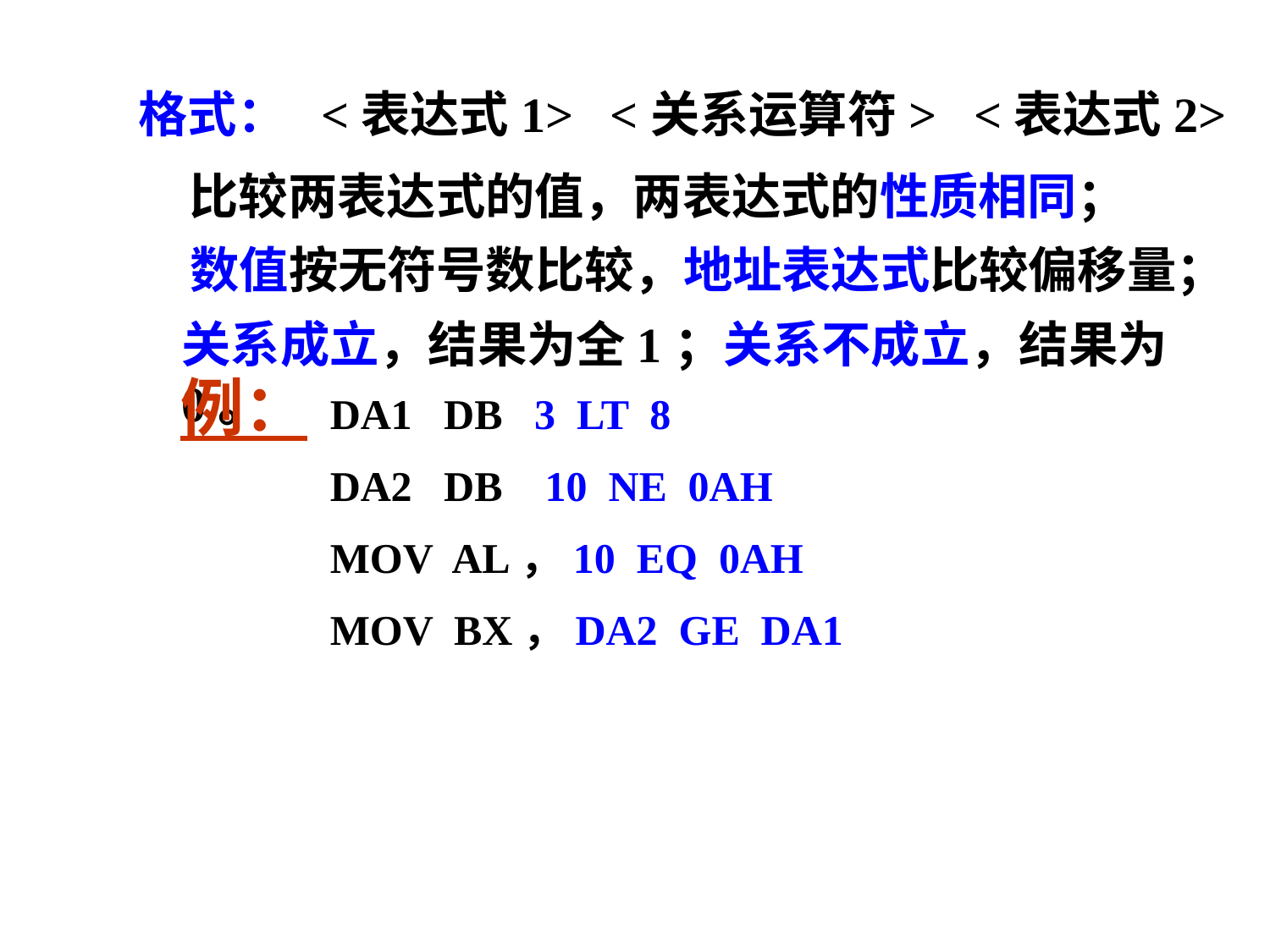

格式：  <表达式1>   <关系运算符>   <表达式2>
比较两表达式的值，两表达式的性质相同；
数值按无符号数比较，地址表达式比较偏移量；
关系成立，结果为全1；关系不成立，结果为0。
例：
DA1   DB   3  LT  8
DA2   DB    10  NE  0AH
MOV  AL，10  EQ  0AH
MOV  BX，DA2  GE  DA1
30